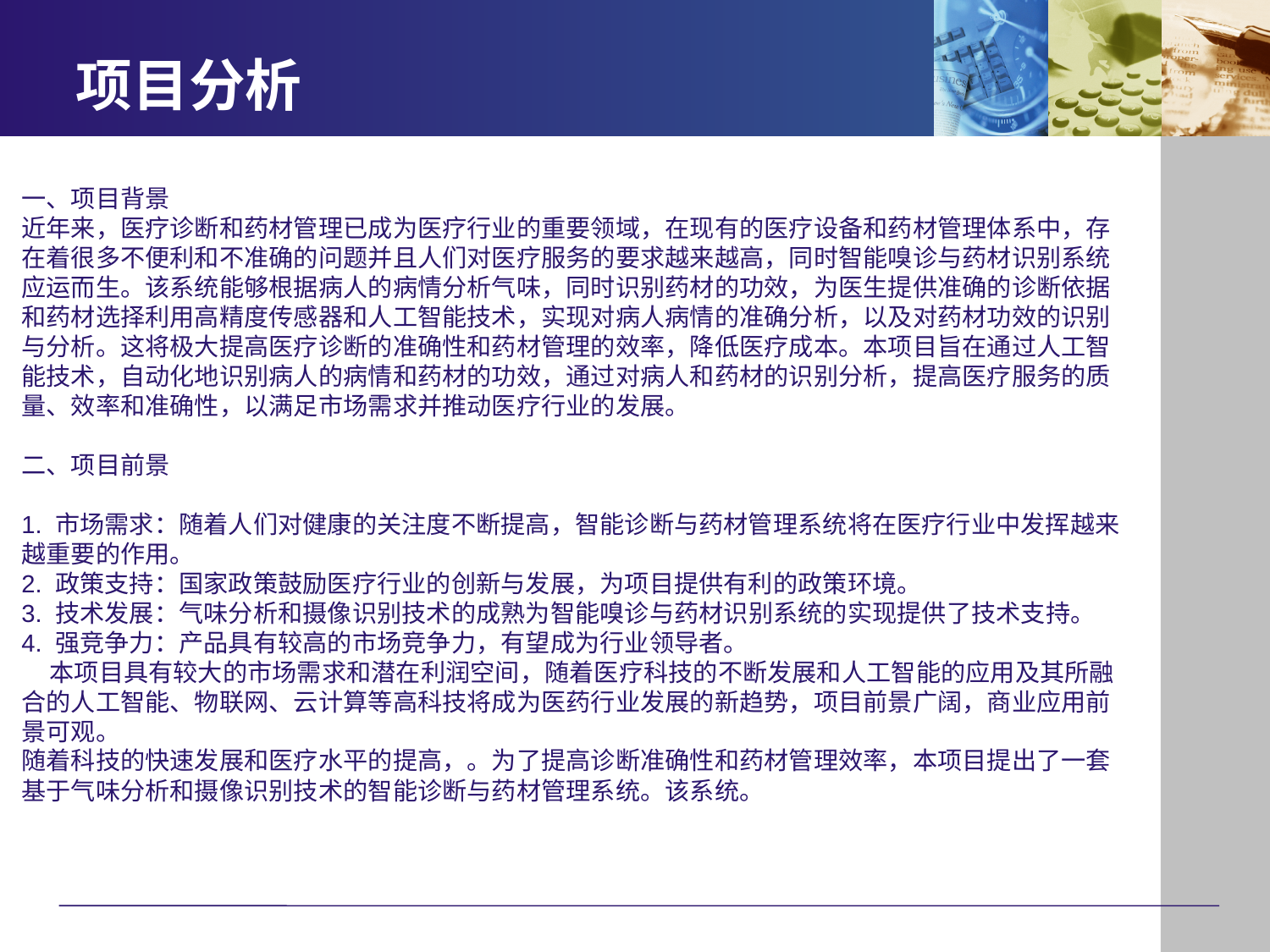

# 项目分析

一、项目背景
近年来，医疗诊断和药材管理已成为医疗行业的重要领域，在现有的医疗设备和药材管理体系中，存在着很多不便利和不准确的问题并且人们对医疗服务的要求越来越高，同时智能嗅诊与药材识别系统应运而生。该系统能够根据病人的病情分析气味，同时识别药材的功效，为医生提供准确的诊断依据和药材选择利用高精度传感器和人工智能技术，实现对病人病情的准确分析，以及对药材功效的识别与分析。这将极大提高医疗诊断的准确性和药材管理的效率，降低医疗成本。本项目旨在通过人工智能技术，自动化地识别病人的病情和药材的功效，通过对病人和药材的识别分析，提高医疗服务的质量、效率和准确性，以满足市场需求并推动医疗行业的发展。

二、项目前景

1. 市场需求：随着人们对健康的关注度不断提高，智能诊断与药材管理系统将在医疗行业中发挥越来越重要的作用。
2. 政策支持：国家政策鼓励医疗行业的创新与发展，为项目提供有利的政策环境。
3. 技术发展：气味分析和摄像识别技术的成熟为智能嗅诊与药材识别系统的实现提供了技术支持。
4. 强竞争力：产品具有较高的市场竞争力，有望成为行业领导者。
    本项目具有较大的市场需求和潜在利润空间，随着医疗科技的不断发展和人工智能的应用及其所融合的人工智能、物联网、云计算等高科技将成为医药行业发展的新趋势，项目前景广阔，商业应用前景可观。
随着科技的快速发展和医疗水平的提高，。为了提高诊断准确性和药材管理效率，本项目提出了一套基于气味分析和摄像识别技术的智能诊断与药材管理系统。该系统。